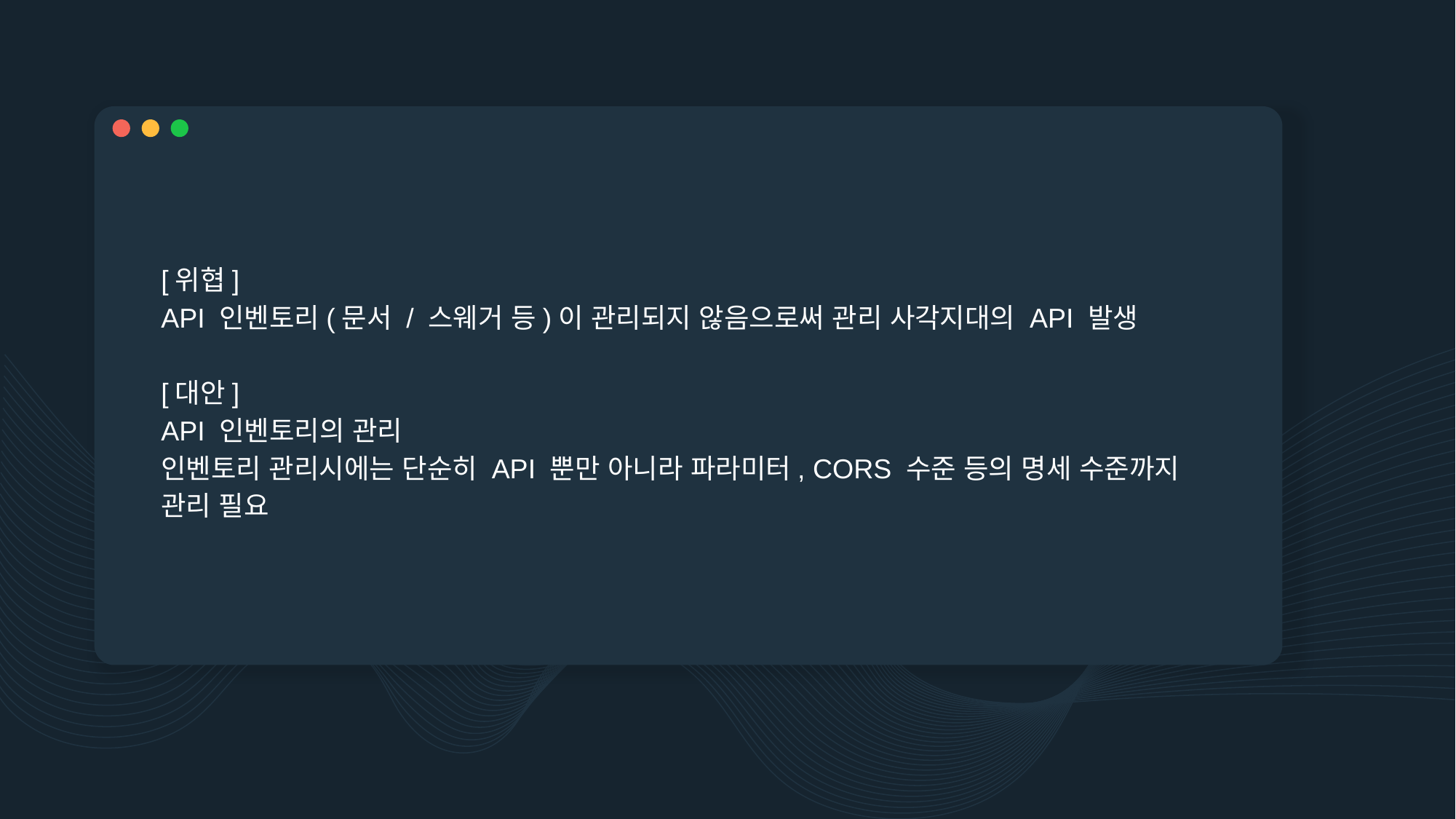

#

[위협]
API 인벤토리(문서 / 스웨거 등)이 관리되지 않음으로써 관리 사각지대의 API 발생
[대안]
API 인벤토리의 관리
인벤토리 관리시에는 단순히 API 뿐만 아니라 파라미터, CORS 수준 등의 명세 수준까지 관리 필요